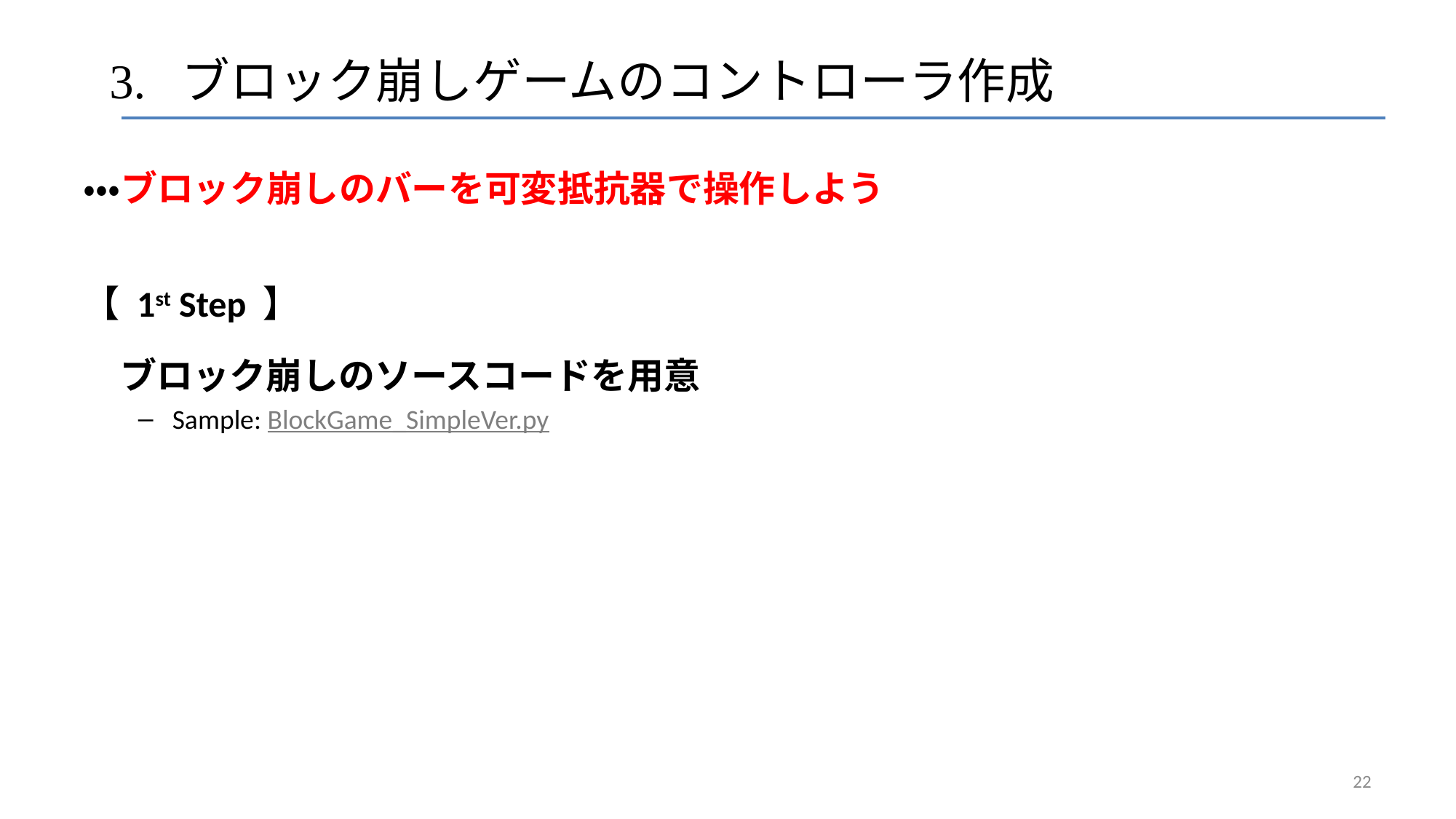

# 3.  ブロック崩しゲームのコントローラ作成
・・・ブロック崩しのバーを可変抵抗器で操作しよう

【 1st Step 】

　ブロック崩しのソースコードを用意
Sample: BlockGame_SimpleVer.py

22